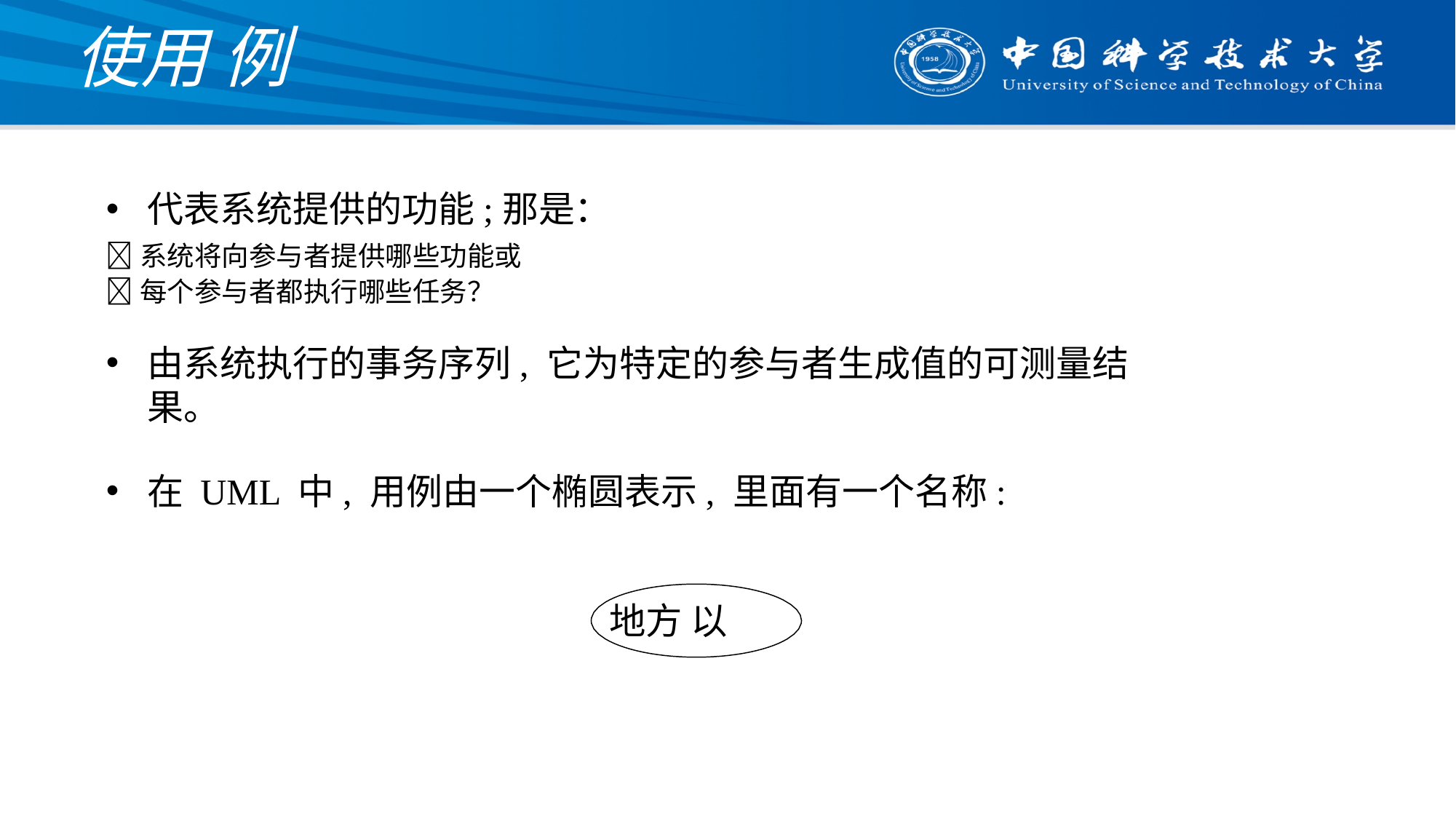

# 使用 例
代表系统提供的功能;那是：
÷系统将向参与者提供哪些功能或
÷每个参与者都执行哪些任务？

由系统执行的事务序列, 它为特定的参与者生成值的可测量结果。

在 UML 中, 用例由一个椭圆表示, 里面有一个名称:

地方 以